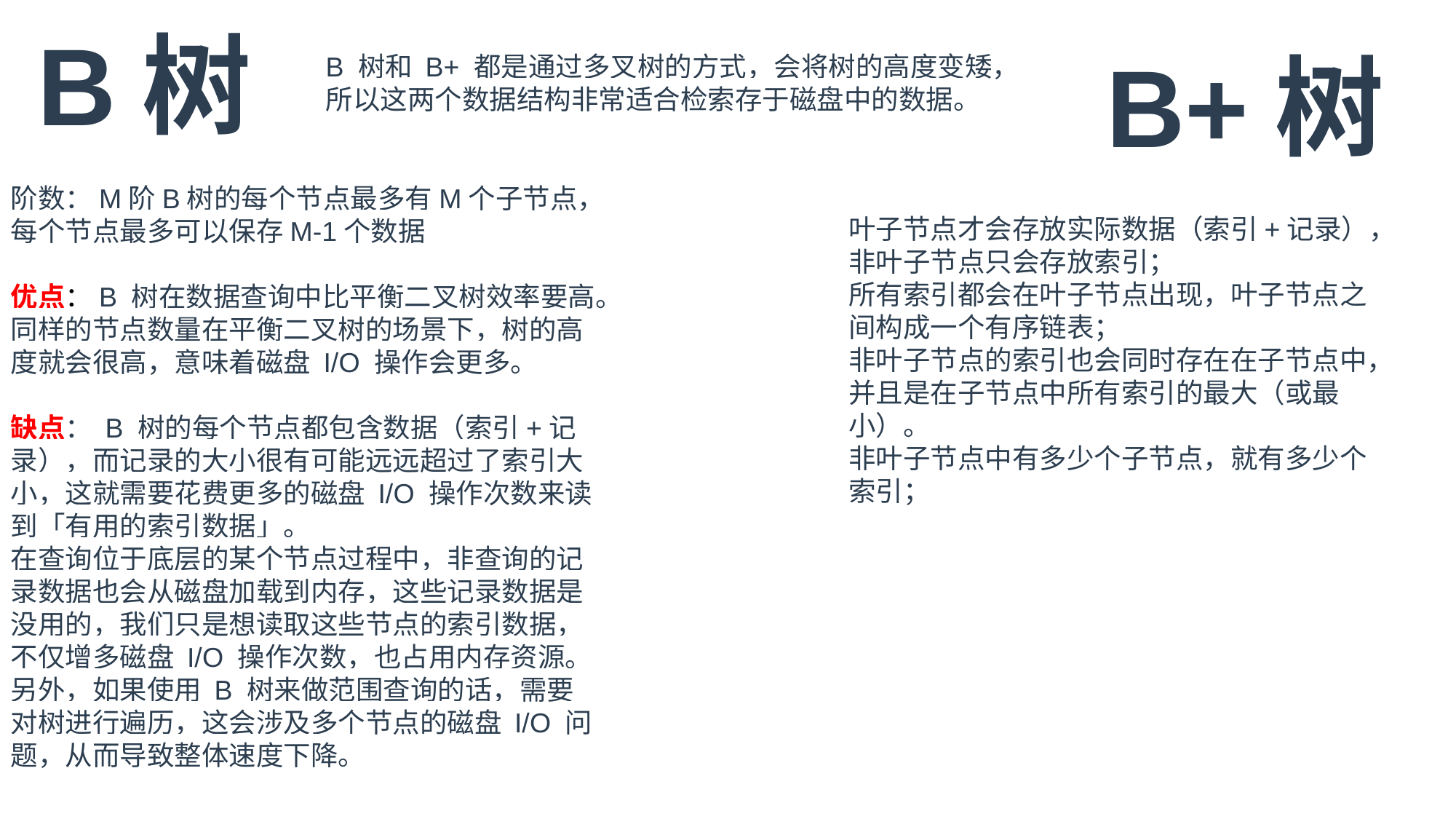

B树
B+树
B 树和 B+ 都是通过多叉树的方式，会将树的高度变矮，所以这两个数据结构非常适合检索存于磁盘中的数据。
阶数：M阶B树的每个节点最多有M个子节点，每个节点最多可以保存M-1个数据

优点：B 树在数据查询中比平衡二叉树效率要高。同样的节点数量在平衡二叉树的场景下，树的高度就会很高，意味着磁盘 I/O 操作会更多。

缺点： B 树的每个节点都包含数据（索引+记录），而记录的大小很有可能远远超过了索引大小，这就需要花费更多的磁盘 I/O 操作次数来读到「有用的索引数据」。
在查询位于底层的某个节点过程中，非查询的记录数据也会从磁盘加载到内存，这些记录数据是没用的，我们只是想读取这些节点的索引数据，不仅增多磁盘 I/O 操作次数，也占用内存资源。
另外，如果使用 B 树来做范围查询的话，需要对树进行遍历，这会涉及多个节点的磁盘 I/O 问题，从而导致整体速度下降。
叶子节点才会存放实际数据（索引+记录），非叶子节点只会存放索引；
所有索引都会在叶子节点出现，叶子节点之间构成一个有序链表；
非叶子节点的索引也会同时存在在子节点中，并且是在子节点中所有索引的最大（或最小）。
非叶子节点中有多少个子节点，就有多少个索引；